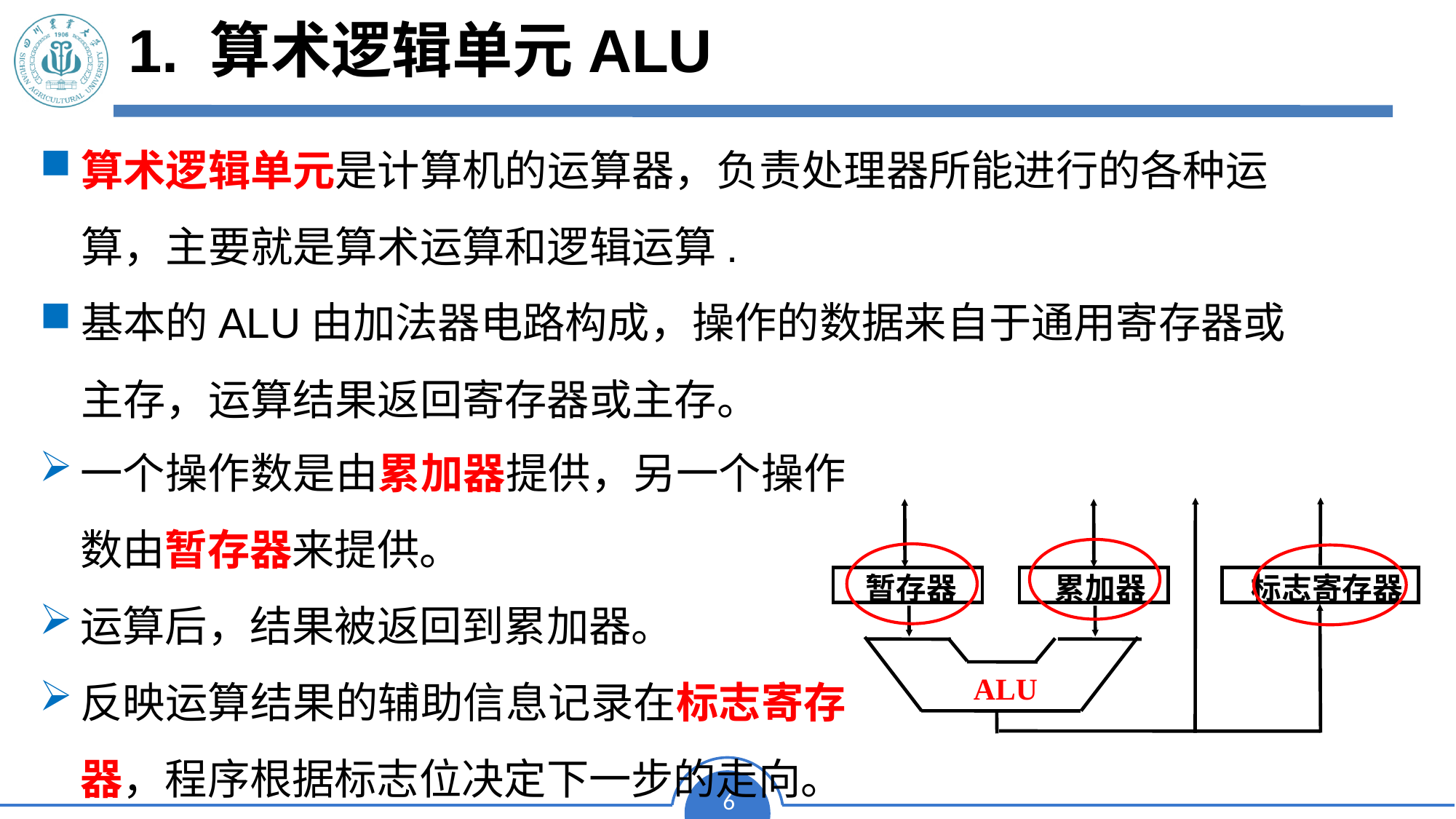

1. 算术逻辑单元ALU
# 1. 算术逻辑单元ALU
算术逻辑单元是计算机的运算器，负责处理器所能进行的各种运算，主要就是算术运算和逻辑运算.
基本的ALU由加法器电路构成，操作的数据来自于通用寄存器或主存，运算结果返回寄存器或主存。
一个操作数是由累加器提供，另一个操作数由暂存器来提供。
运算后，结果被返回到累加器。
反映运算结果的辅助信息记录在标志寄存器，程序根据标志位决定下一步的走向。

暂存器
累加器
标志寄存器

ALU